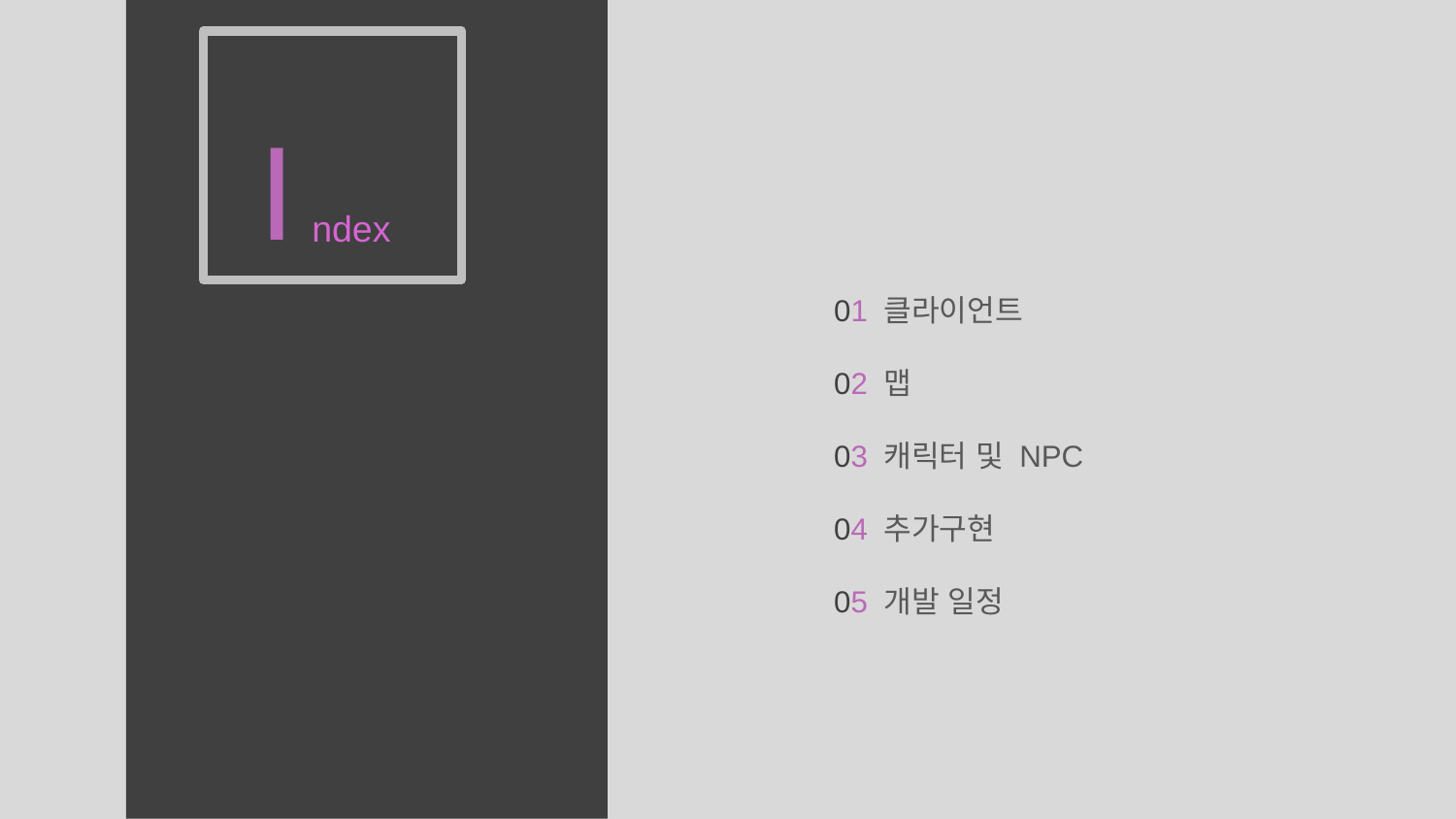

I
ndex
01 클라이언트

02 맵

03 캐릭터 및 NPC

04 추가구현

05 개발 일정